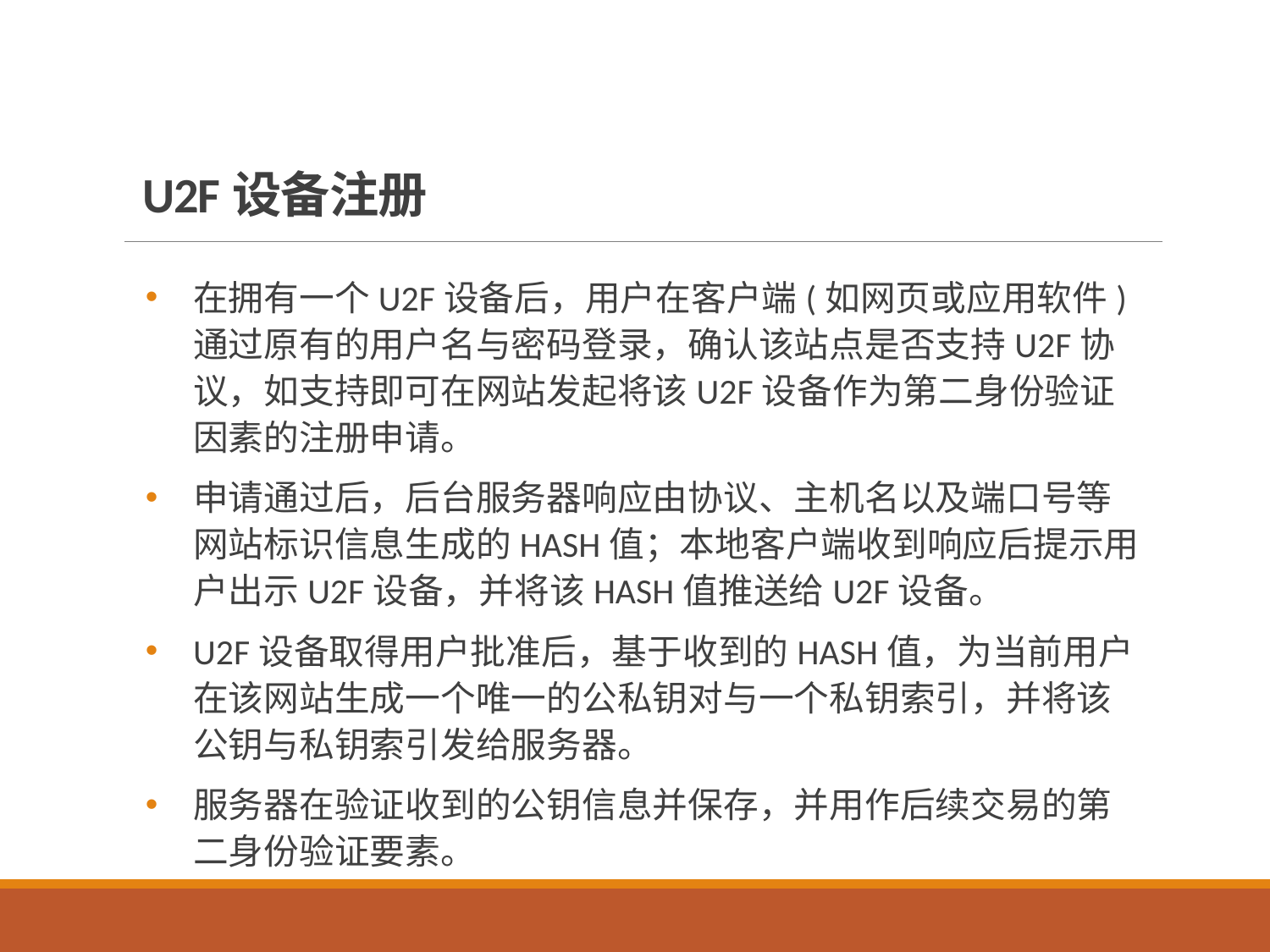

# U2F设备注册
在拥有一个U2F设备后，用户在客户端(如网页或应用软件)通过原有的用户名与密码登录，确认该站点是否支持U2F协议，如支持即可在网站发起将该U2F设备作为第二身份验证因素的注册申请。
申请通过后，后台服务器响应由协议、主机名以及端口号等网站标识信息生成的HASH值；本地客户端收到响应后提示用户出示U2F设备，并将该HASH值推送给U2F设备。
U2F设备取得用户批准后，基于收到的HASH值，为当前用户在该网站生成一个唯一的公私钥对与一个私钥索引，并将该公钥与私钥索引发给服务器。
服务器在验证收到的公钥信息并保存，并用作后续交易的第二身份验证要素。
68